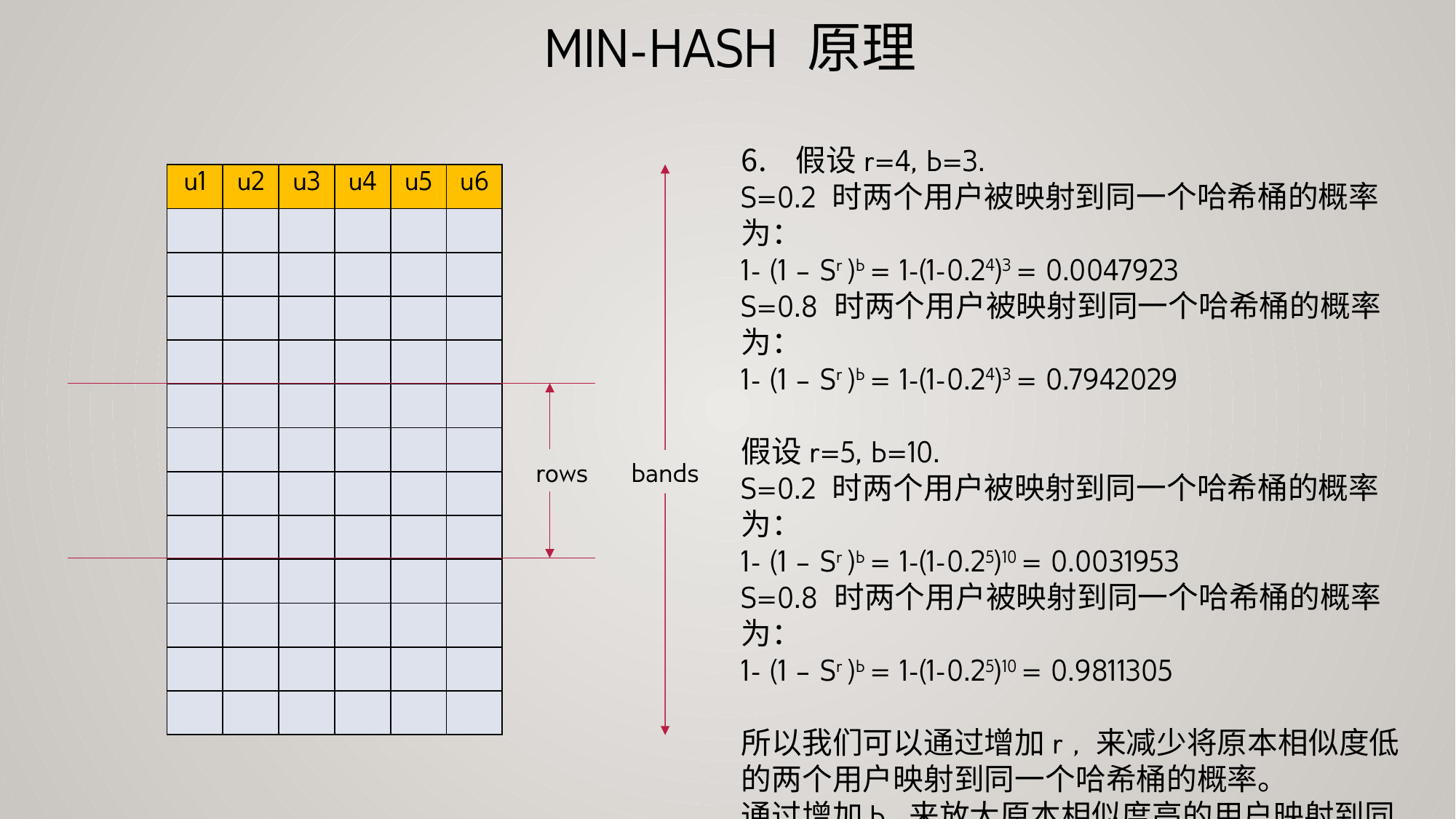

# min-hash 原理
假设r=4, b=3.
S=0.2 时两个用户被映射到同一个哈希桶的概率为：
1- (1 – Sr )b = 1-(1-0.24)3 = 0.0047923
S=0.8 时两个用户被映射到同一个哈希桶的概率为：
1- (1 – Sr )b = 1-(1-0.24)3 = 0.7942029

假设r=5, b=10.
S=0.2 时两个用户被映射到同一个哈希桶的概率为：
1- (1 – Sr )b = 1-(1-0.25)10 = 0.0031953
S=0.8 时两个用户被映射到同一个哈希桶的概率为：
1- (1 – Sr )b = 1-(1-0.25)10 = 0.9811305

所以我们可以通过增加r , 来减少将原本相似度低的两个用户映射到同一个哈希桶的概率。
通过增加b, 来放大原本相似度高的用户映射到同一个哈希桶的概率。
| u1 | u2 | u3 | u4 | u5 | u6 |
| --- | --- | --- | --- | --- | --- |
|  |  |  |  |  |  |
|  |  |  |  |  |  |
|  |  |  |  |  |  |
|  |  |  |  |  |  |
|  |  |  |  |  |  |
|  |  |  |  |  |  |
|  |  |  |  |  |  |
|  |  |  |  |  |  |
|  |  |  |  |  |  |
|  |  |  |  |  |  |
|  |  |  |  |  |  |
|  |  |  |  |  |  |
rows
bands